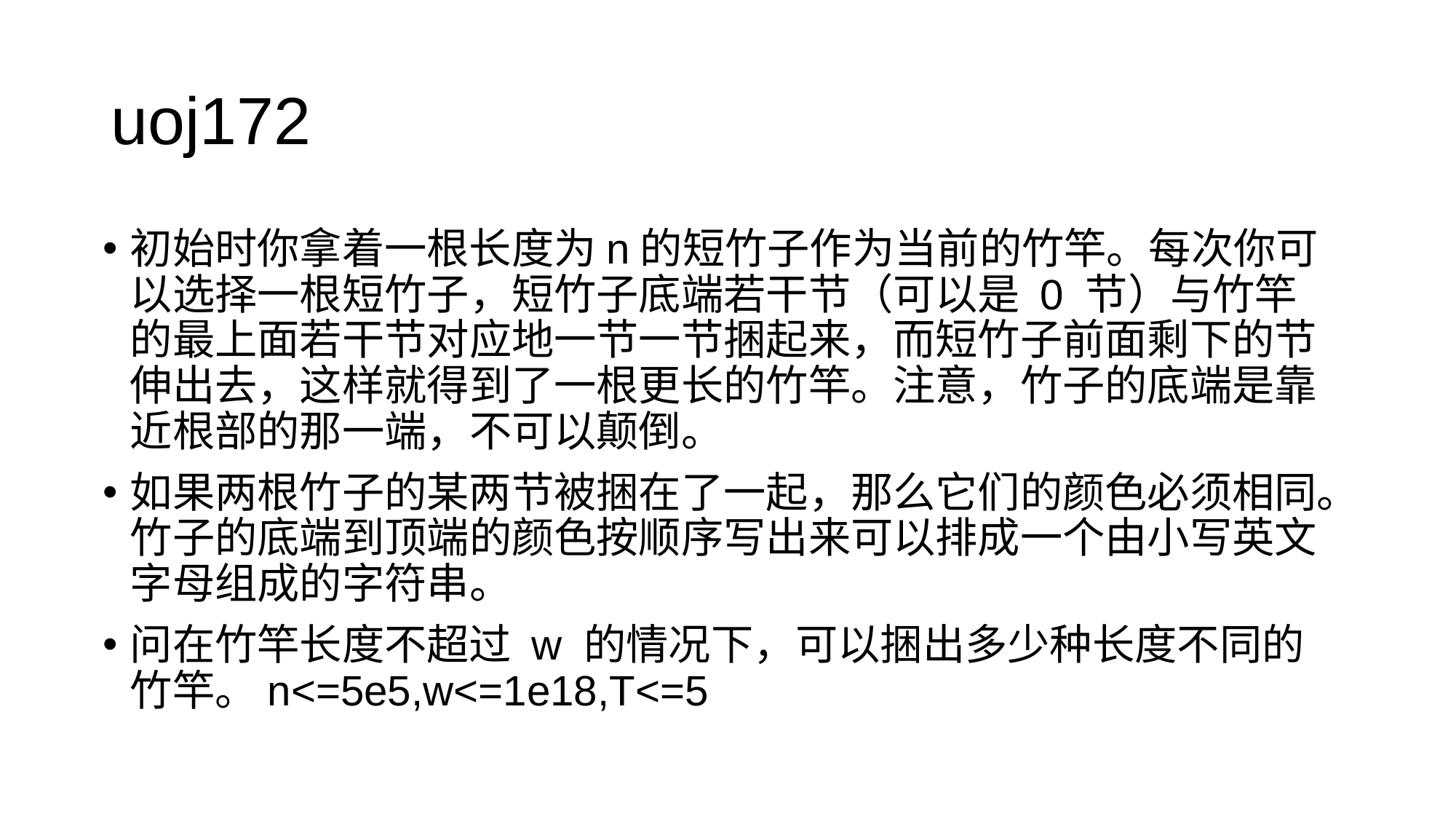

# uoj172
初始时你拿着一根长度为n的短竹子作为当前的竹竿。每次你可以选择一根短竹子，短竹子底端若干节（可以是 0 节）与竹竿的最上面若干节对应地一节一节捆起来，而短竹子前面剩下的节伸出去，这样就得到了一根更长的竹竿。注意，竹子的底端是靠近根部的那一端，不可以颠倒。
如果两根竹子的某两节被捆在了一起，那么它们的颜色必须相同。竹子的底端到顶端的颜色按顺序写出来可以排成一个由小写英文字母组成的字符串。
问在竹竿长度不超过 w 的情况下，可以捆出多少种长度不同的竹竿。n<=5e5,w<=1e18,T<=5